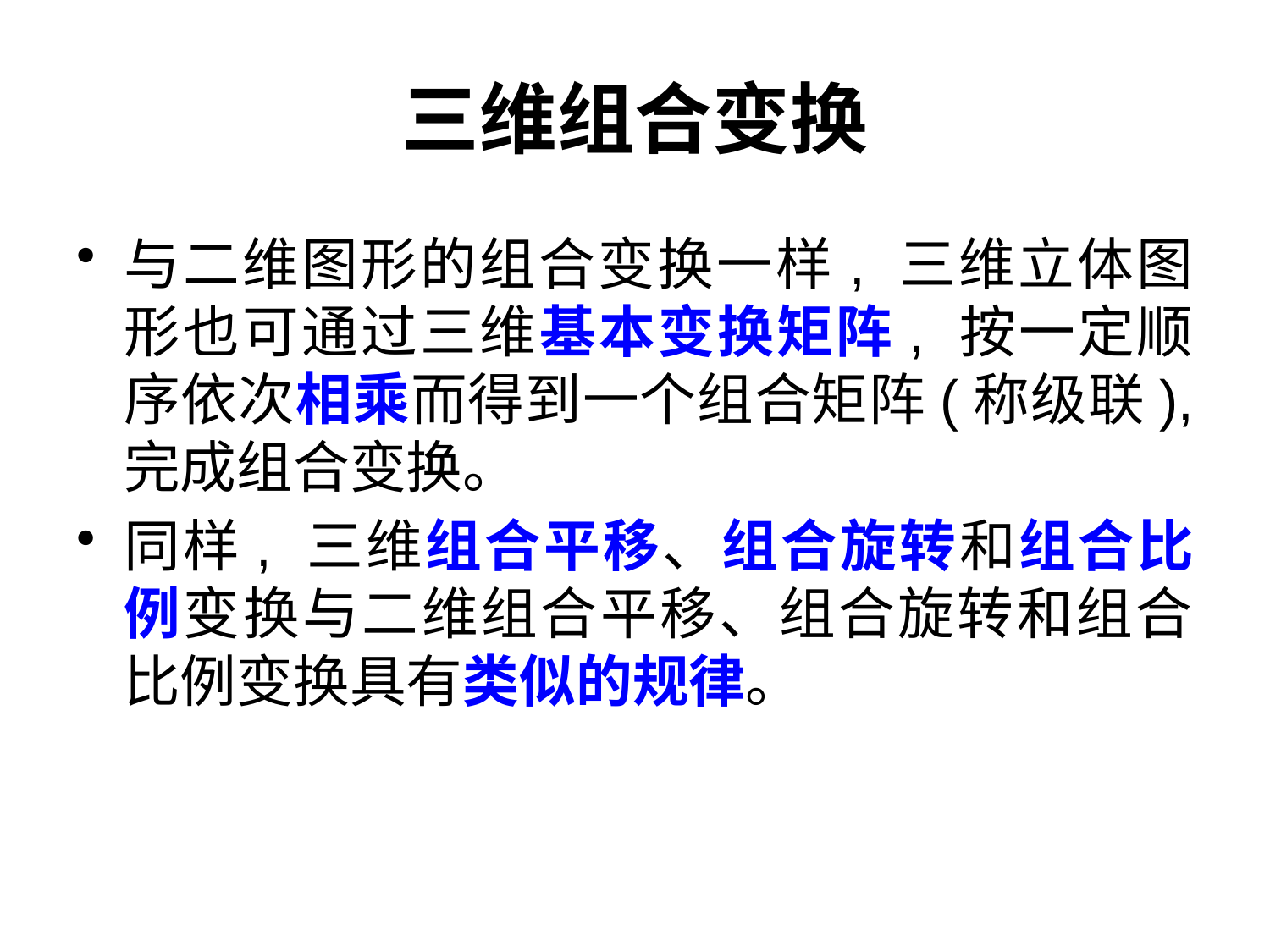

# 三维组合变换
与二维图形的组合变换一样, 三维立体图形也可通过三维基本变换矩阵, 按一定顺序依次相乘而得到一个组合矩阵(称级联), 完成组合变换。
同样, 三维组合平移、组合旋转和组合比例变换与二维组合平移、组合旋转和组合比例变换具有类似的规律。